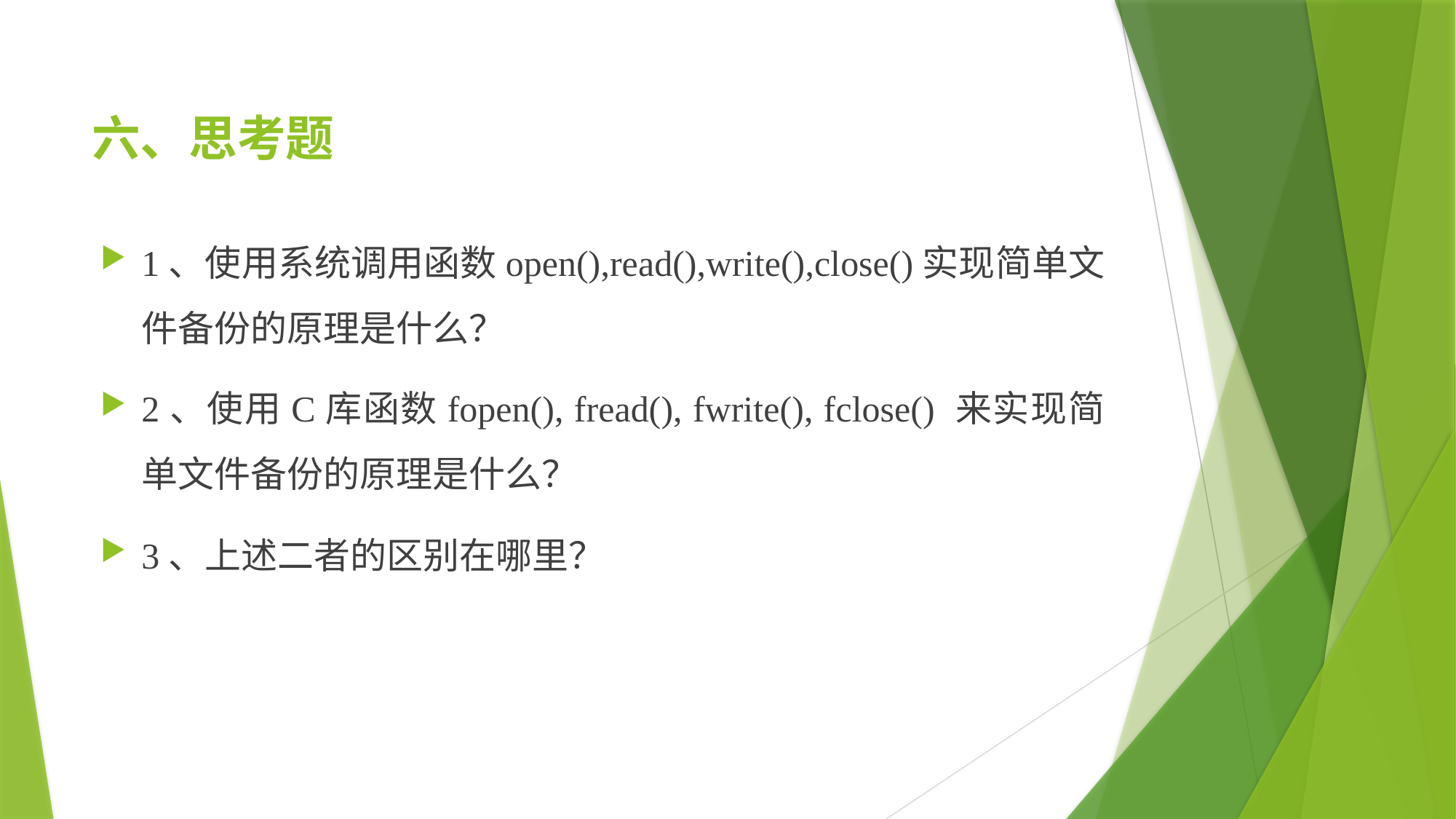

# 六、思考题
1、使用系统调用函数open(),read(),write(),close()实现简单文件备份的原理是什么？
2、使用C库函数fopen(), fread(), fwrite(), fclose() 来实现简单文件备份的原理是什么？
3、上述二者的区别在哪里？